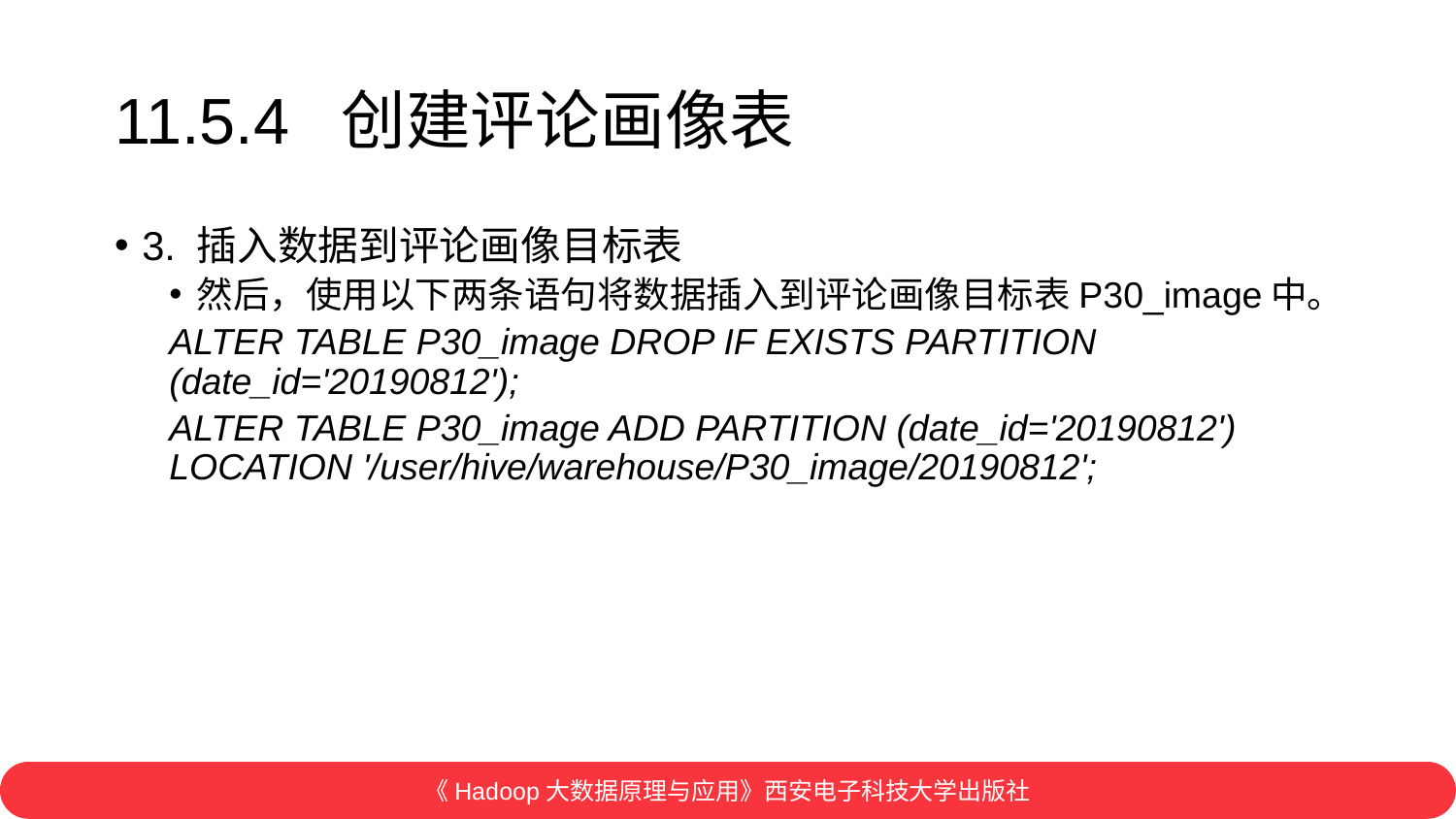

# 11.5.4  创建评论画像表
3. 插入数据到评论画像目标表
然后，使用以下两条语句将数据插入到评论画像目标表P30_image中。
ALTER TABLE P30_image DROP IF EXISTS PARTITION (date_id='20190812');
ALTER TABLE P30_image ADD PARTITION (date_id='20190812') LOCATION '/user/hive/warehouse/P30_image/20190812';